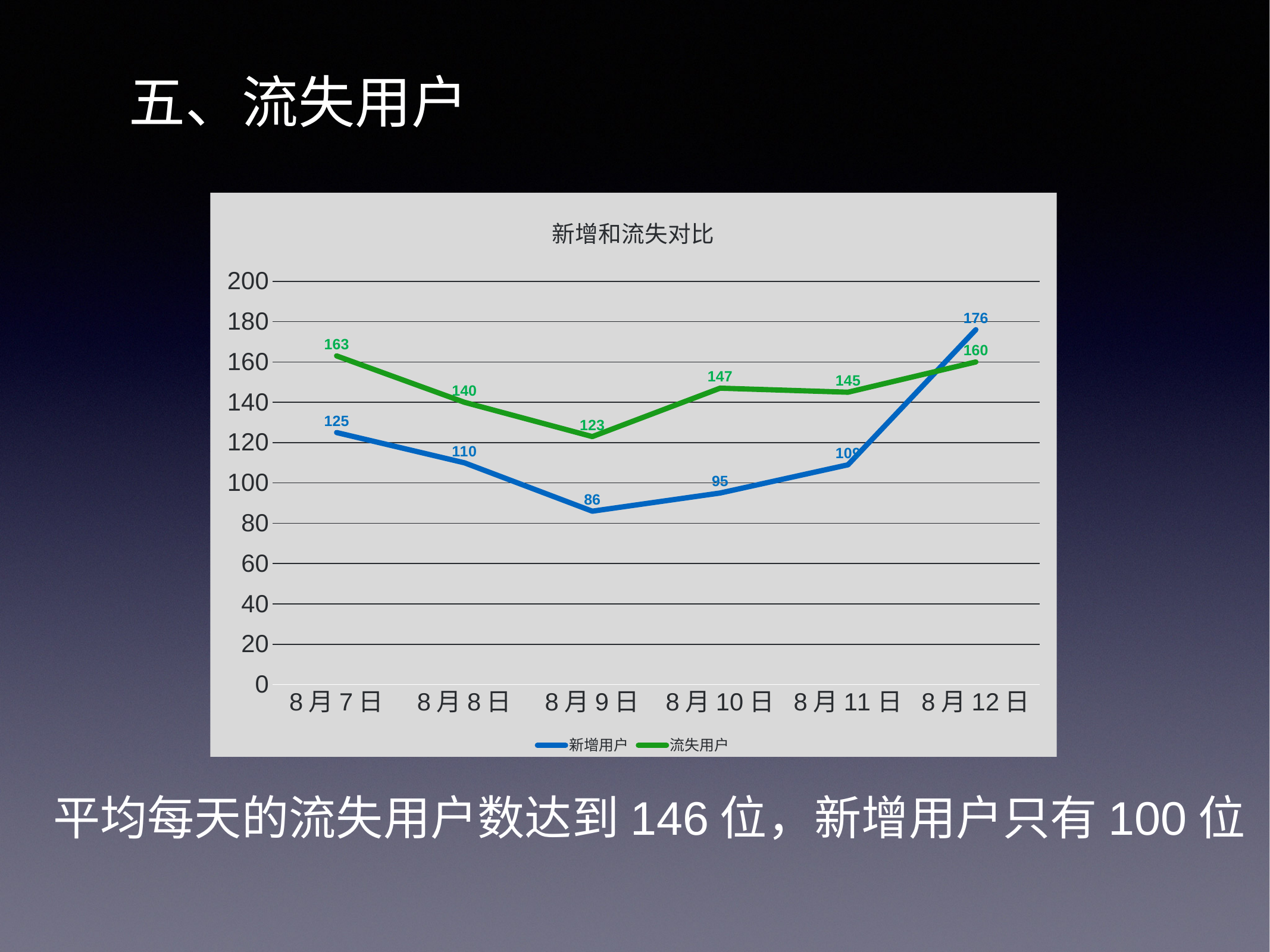

五、流失用户

### Chart: 新增和流失对比

| Category | 新增用户 | 流失用户 |
|---|---|---|
| 42954.7 | 125.0 | 163.0 |
| 42955 | 110.0 | 140.0 |
| 42956 | 86.0 | 123.0 |
| 42957 | 95.0 | 147.0 |
| 42958 | 109.0 | 145.0 |
| 42959 | 176.0 | 160.0 |
平均每天的流失用户数达到146位，新增用户只有100位